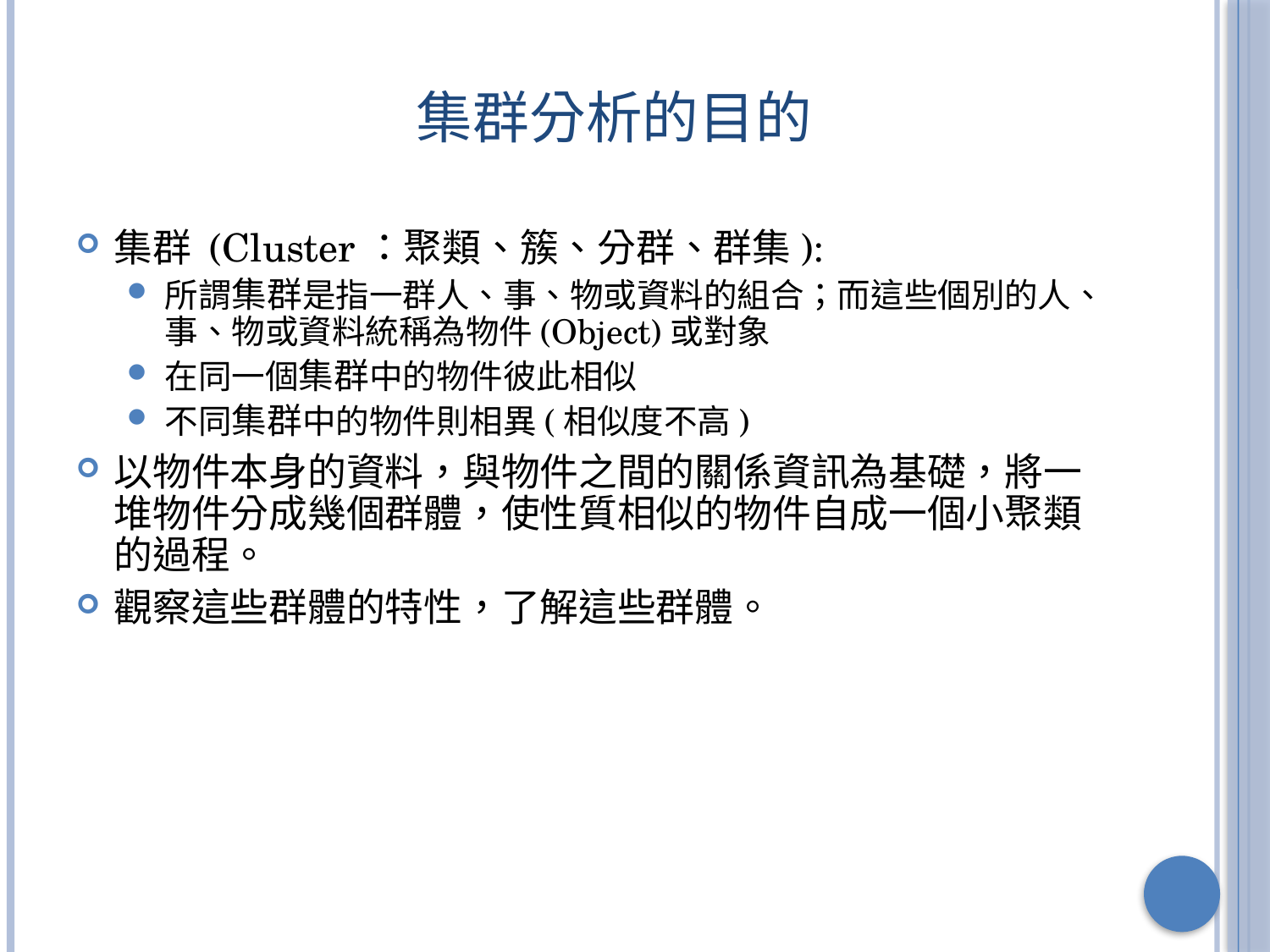

# 集群分析的目的
集群 (Cluster：聚類、簇、分群、群集):
所謂集群是指一群人、事、物或資料的組合；而這些個別的人、事、物或資料統稱為物件(Object)或對象
在同一個集群中的物件彼此相似
不同集群中的物件則相異(相似度不高)
以物件本身的資料，與物件之間的關係資訊為基礎，將一堆物件分成幾個群體，使性質相似的物件自成一個小聚類的過程。
觀察這些群體的特性，了解這些群體。